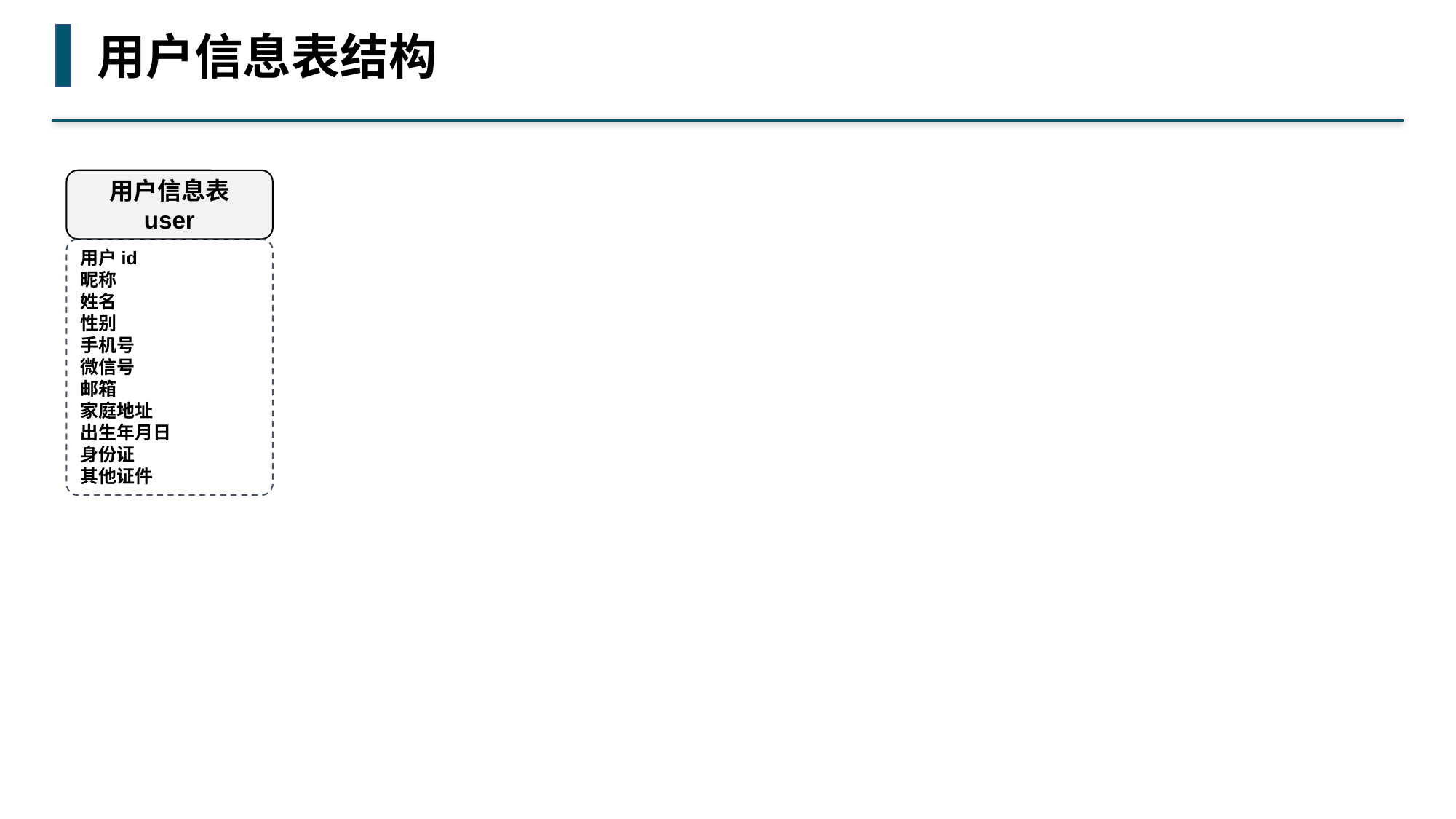

用户信息表结构

用户信息表
user
用户id
昵称
姓名
性别
手机号
微信号
邮箱
家庭地址
出生年月日
身份证
其他证件